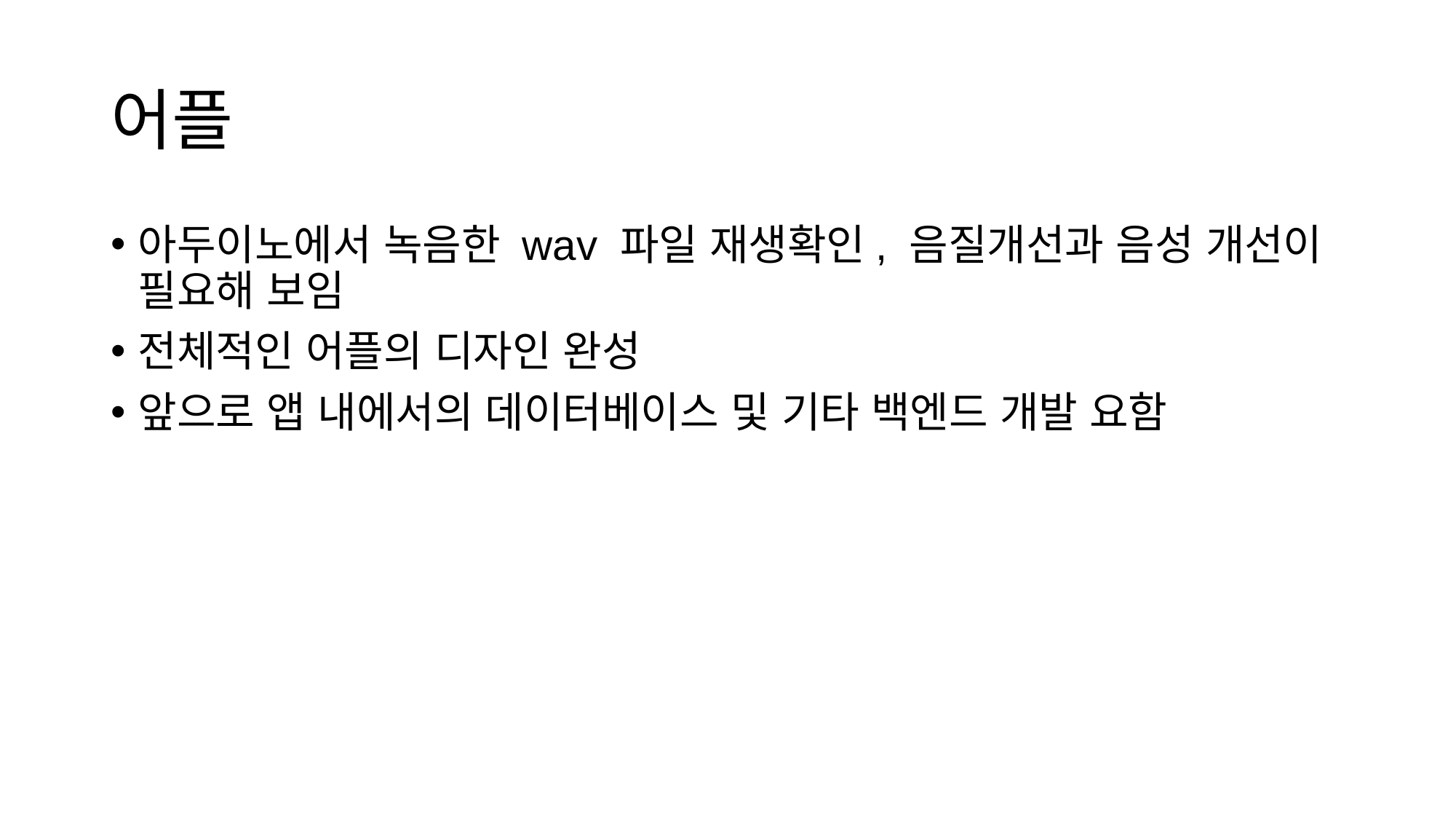

# 어플
아두이노에서 녹음한 wav 파일 재생확인, 음질개선과 음성 개선이 필요해 보임
전체적인 어플의 디자인 완성
앞으로 앱 내에서의 데이터베이스 및 기타 백엔드 개발 요함